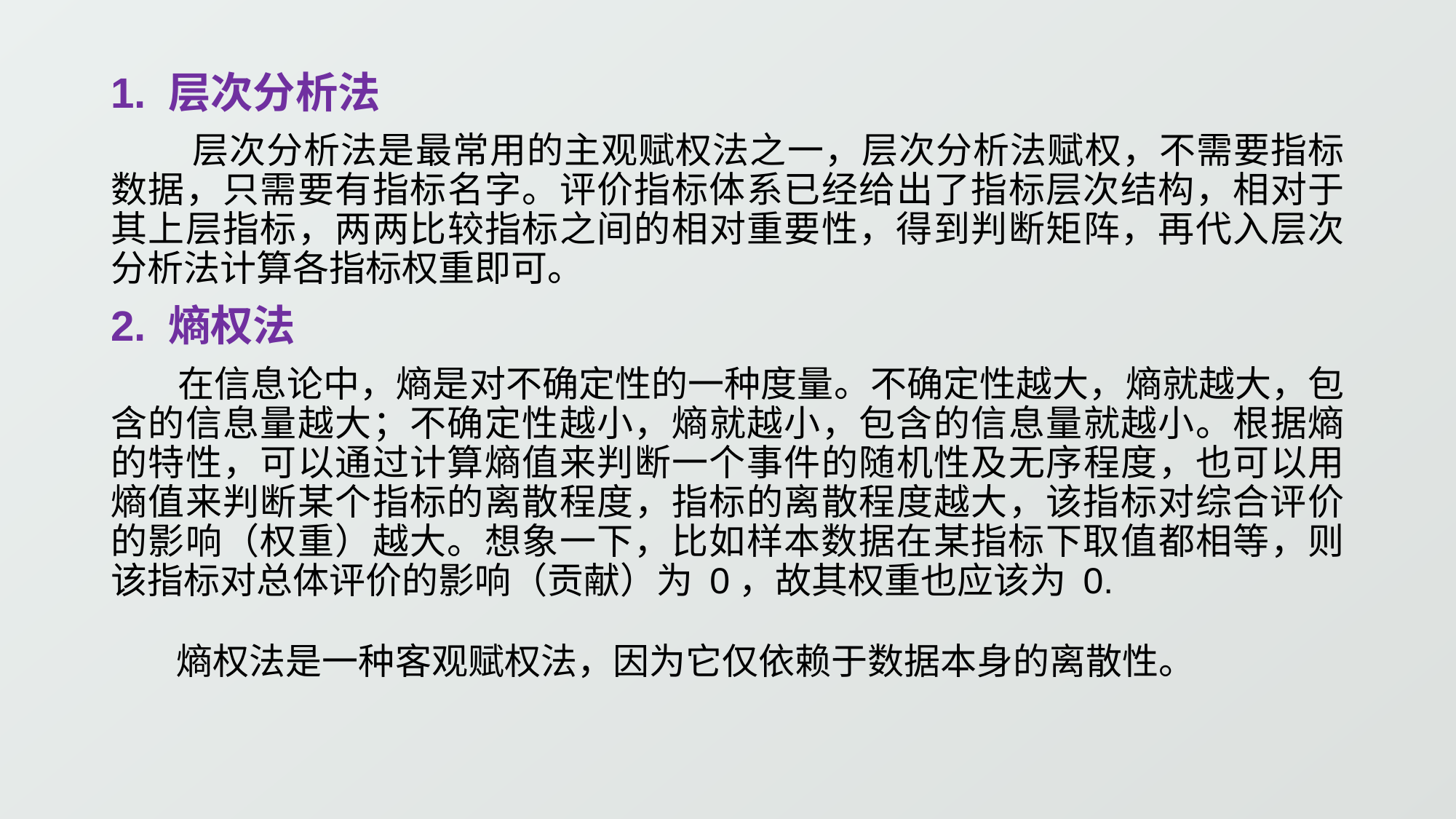

1. 层次分析法
        层次分析法是最常用的主观赋权法之一，层次分析法赋权，不需要指标数据，只需要有指标名字。评价指标体系已经给出了指标层次结构，相对于其上层指标，两两比较指标之间的相对重要性，得到判断矩阵，再代入层次分析法计算各指标权重即可。
2. 熵权法
       在信息论中，熵是对不确定性的一种度量。不确定性越大，熵就越大，包含的信息量越大；不确定性越小，熵就越小，包含的信息量就越小。根据熵的特性，可以通过计算熵值来判断一个事件的随机性及无序程度，也可以用熵值来判断某个指标的离散程度，指标的离散程度越大，该指标对综合评价的影响（权重）越大。想象一下，比如样本数据在某指标下取值都相等，则该指标对总体评价的影响（贡献）为 0，故其权重也应该为 0.
       熵权法是一种客观赋权法，因为它仅依赖于数据本身的离散性。